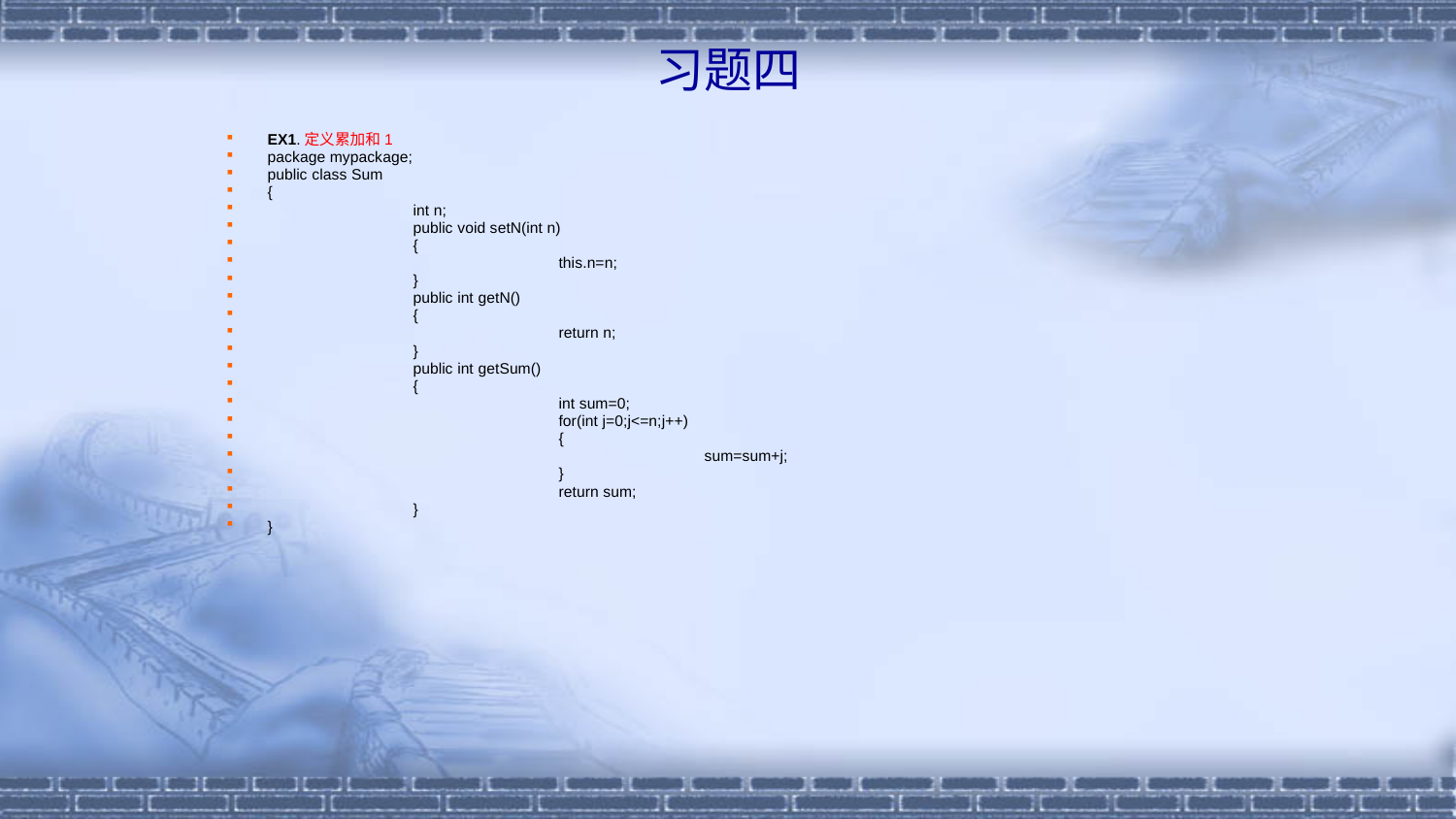

# 习题四
EX1.定义累加和1
package mypackage;
public class Sum
{
	int n;
	public void setN(int n)
	{
		this.n=n;
	}
	public int getN()
	{
		return n;
	}
	public int getSum()
	{
		int sum=0;
		for(int j=0;j<=n;j++)
		{
			sum=sum+j;
		}
		return sum;
	}
}